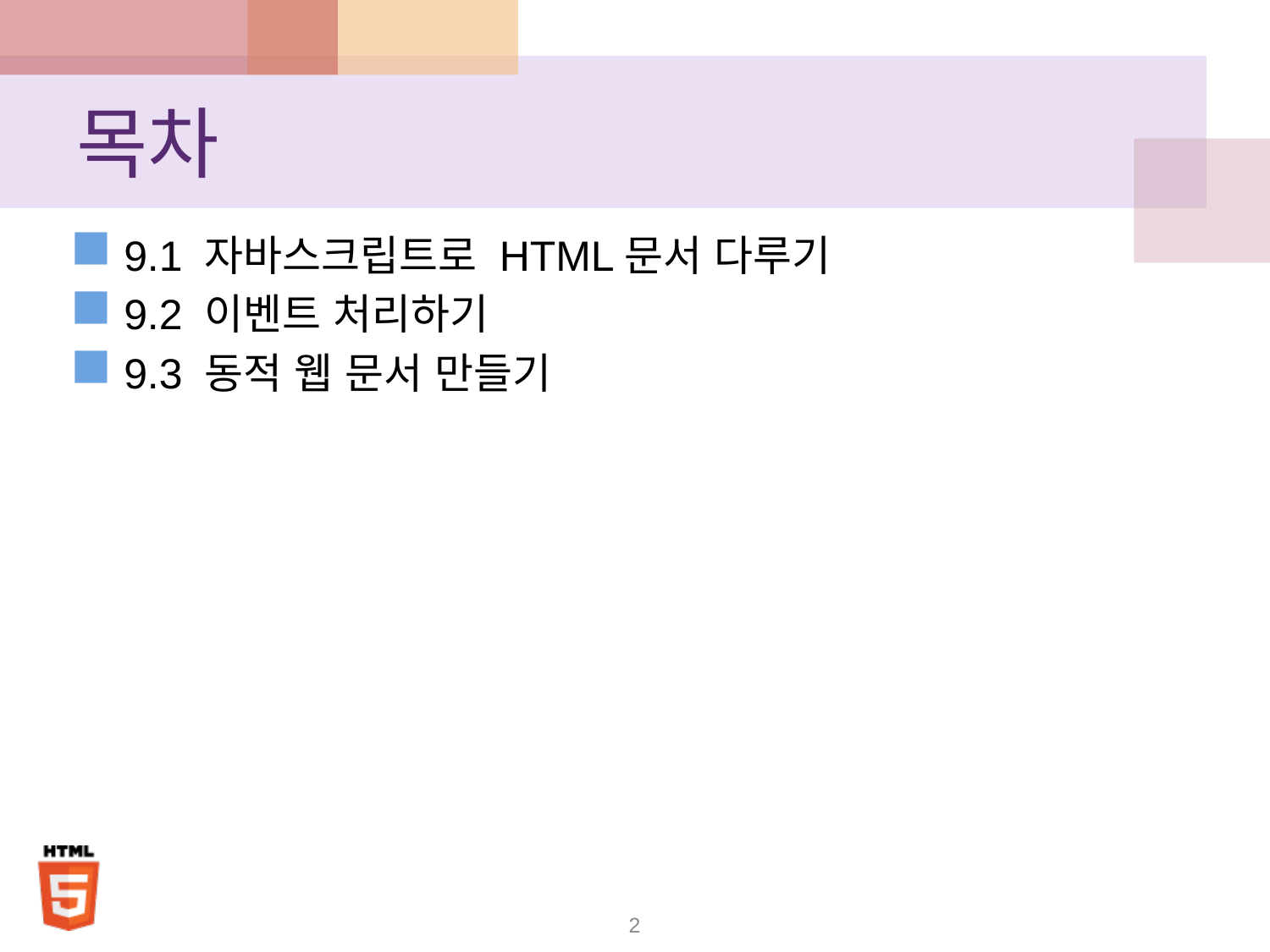

# 목차
9.1 자바스크립트로 HTML문서 다루기
9.2 이벤트 처리하기
9.3 동적 웹 문서 만들기
2